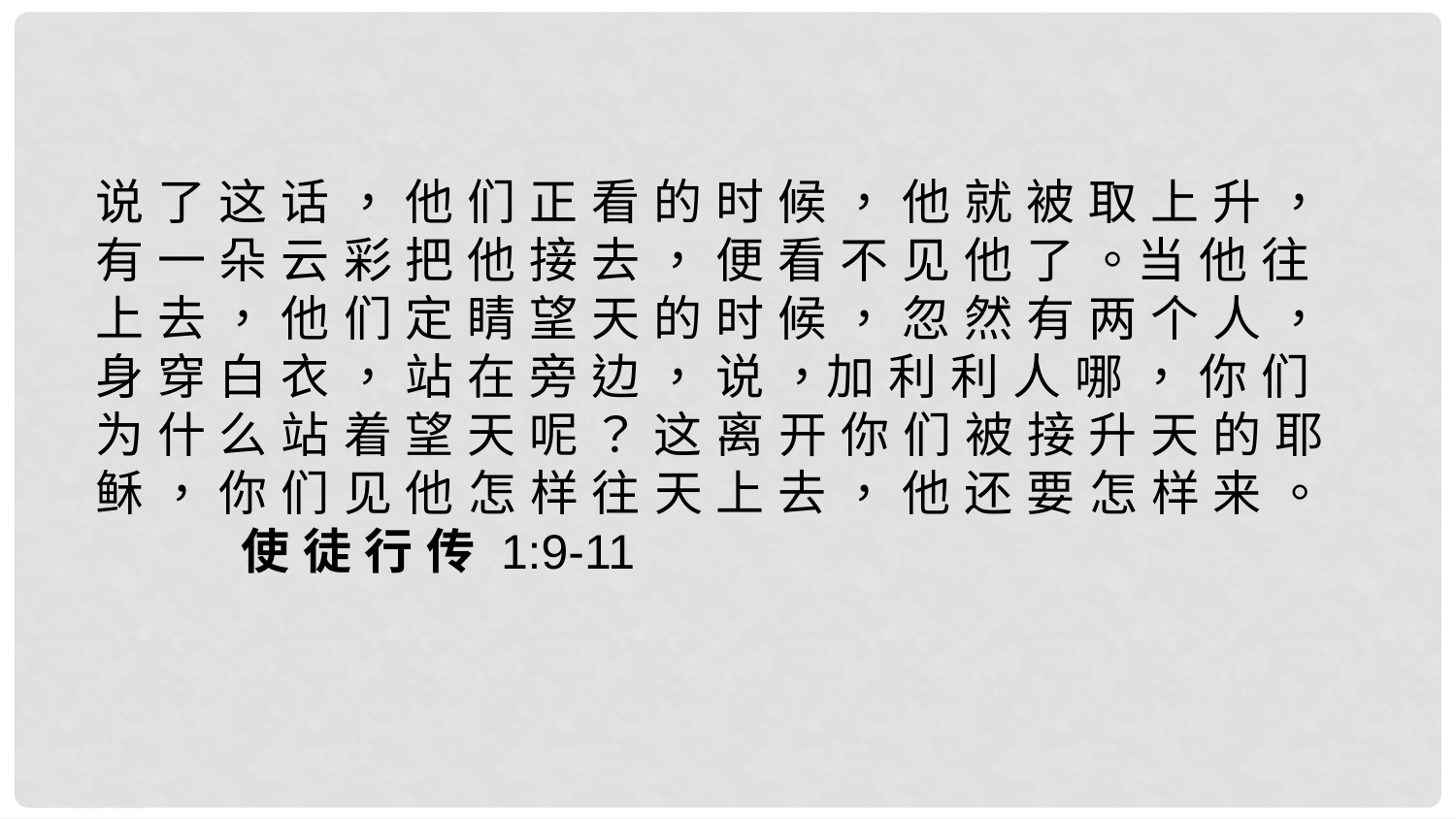

说 了 这 话 ， 他 们 正 看 的 时 候 ， 他 就 被 取 上 升 ， 有 一 朵 云 彩 把 他 接 去 ， 便 看 不 见 他 了 。当 他 往 上 去 ， 他 们 定 睛 望 天 的 时 候 ， 忽 然 有 两 个 人 ， 身 穿 白 衣 ， 站 在 旁 边 ， 说 ，加 利 利 人 哪 ， 你 们 为 什 么 站 着 望 天 呢 ？ 这 离 开 你 们 被 接 升 天 的 耶 稣 ， 你 们 见 他 怎 样 往 天 上 去 ， 他 还 要 怎 样 来 。	使 徒 行 传 1:9-11